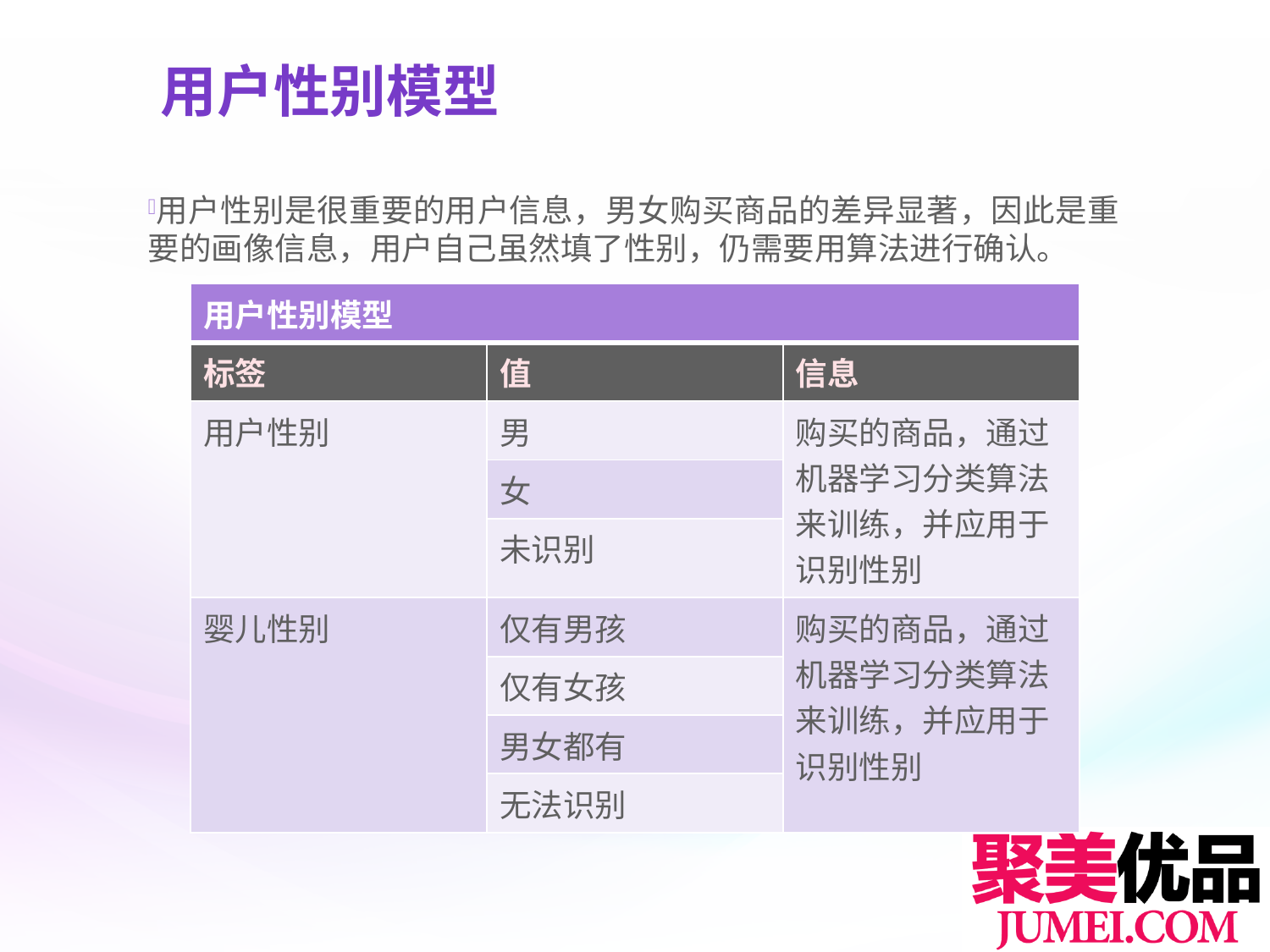

# 用户性别模型
用户性别是很重要的用户信息，男女购买商品的差异显著，因此是重要的画像信息，用户自己虽然填了性别，仍需要用算法进行确认。

| 用户性别模型 |  |  |
| --- | --- | --- |
| 标签 | 值 | 信息 |
| 用户性别 | 男 | 购买的商品，通过机器学习分类算法来训练，并应用于识别性别 |
|  | 女 |  |
|  | 未识别 |  |
| 婴儿性别 | 仅有男孩 | 购买的商品，通过机器学习分类算法来训练，并应用于识别性别 |
|  | 仅有女孩 |  |
|  | 男女都有 |  |
|  | 无法识别 |  |